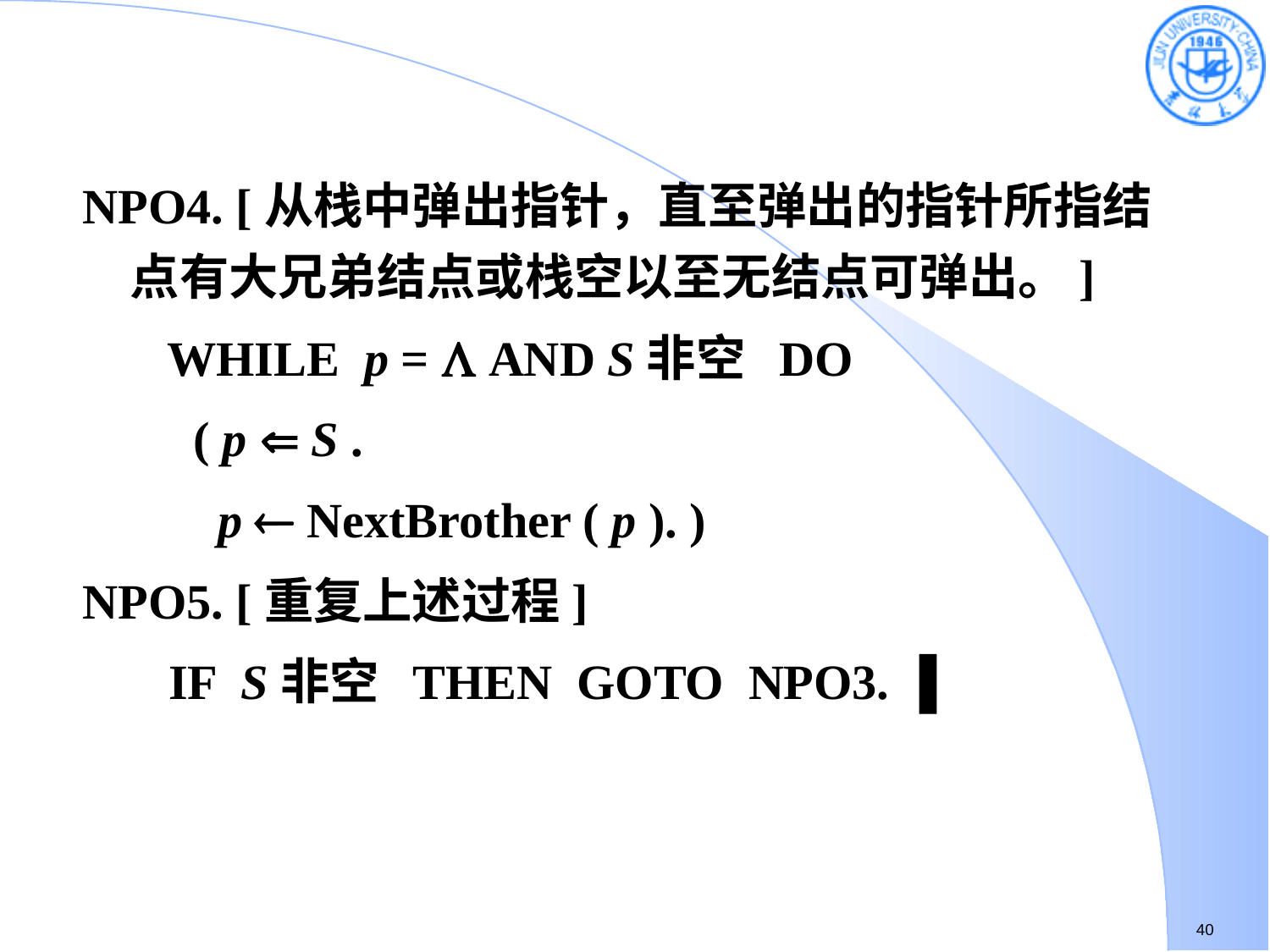

NPO4. [从栈中弹出指针，直至弹出的指针所指结点有大兄弟结点或栈空以至无结点可弹出。]
	   WHILE  p = Λ AND S非空  DO
         ( p ⇐ S .
           p ← NextBrother ( p ). )
NPO5. [重复上述过程]
       IF  S非空  THEN  GOTO  NPO3. ▐